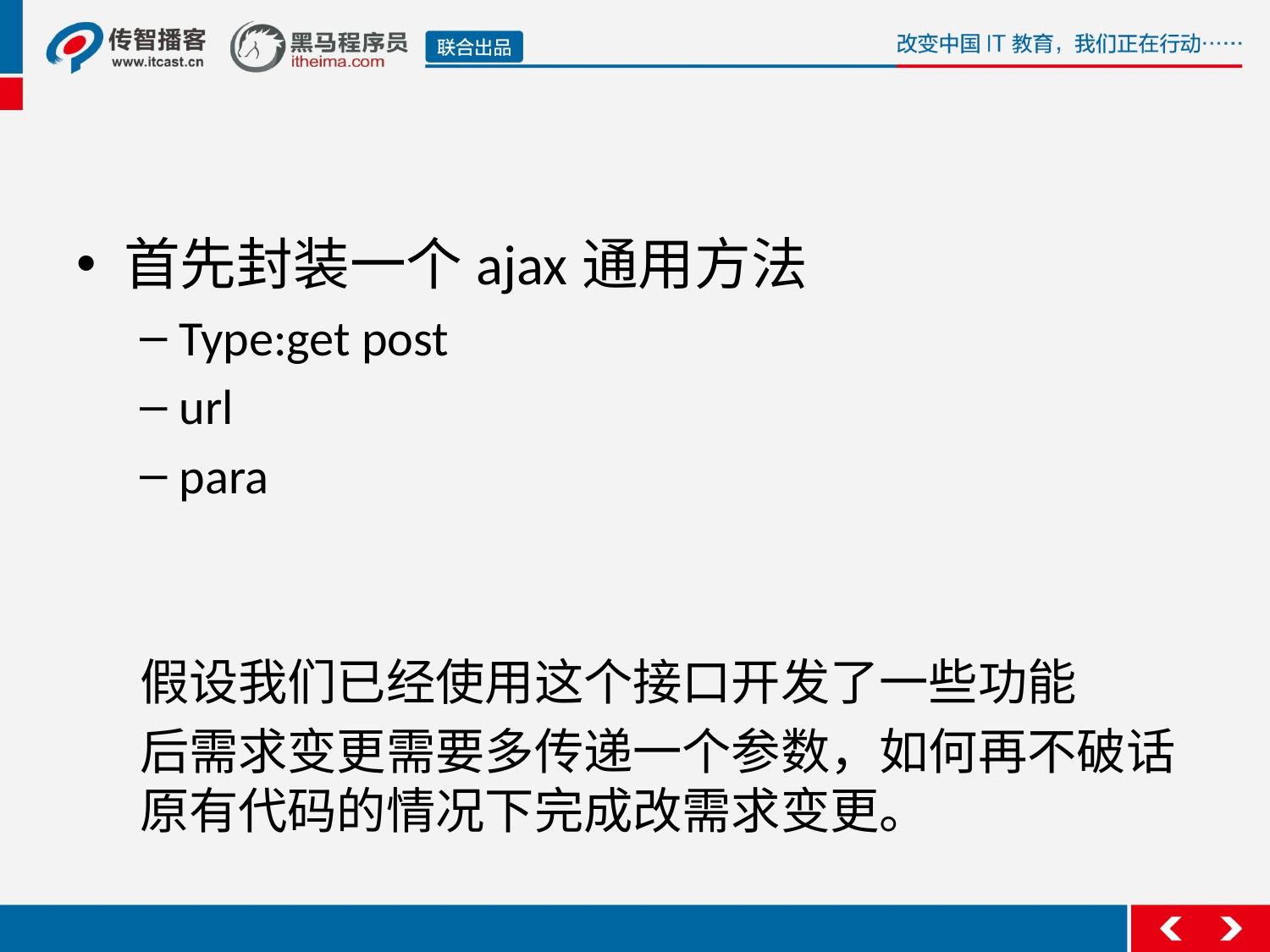

#
首先封装一个ajax通用方法
Type:get post
url
para

假设我们已经使用这个接口开发了一些功能
后需求变更需要多传递一个参数，如何再不破话原有代码的情况下完成改需求变更。